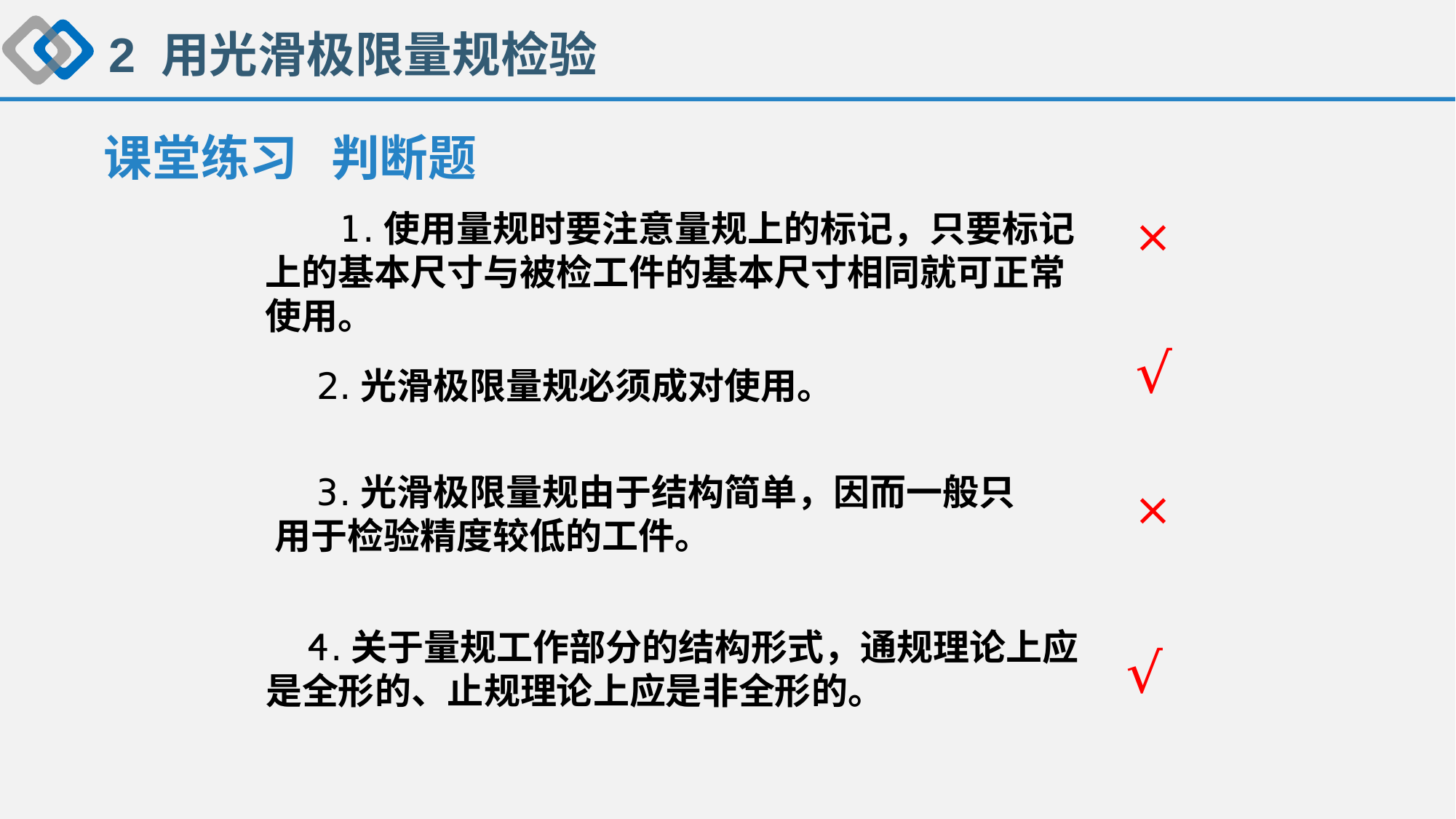

2 用光滑极限量规检验
# 课堂练习   判断题
×
       1.使用量规时要注意量规上的标记，只要标记上的基本尺寸与被检工件的基本尺寸相同就可正常使用。
√
    2.光滑极限量规必须成对使用。
    3.光滑极限量规由于结构简单，因而一般只用于检验精度较低的工件。
×
    4.关于量规工作部分的结构形式，通规理论上应是全形的、止规理论上应是非全形的。
√